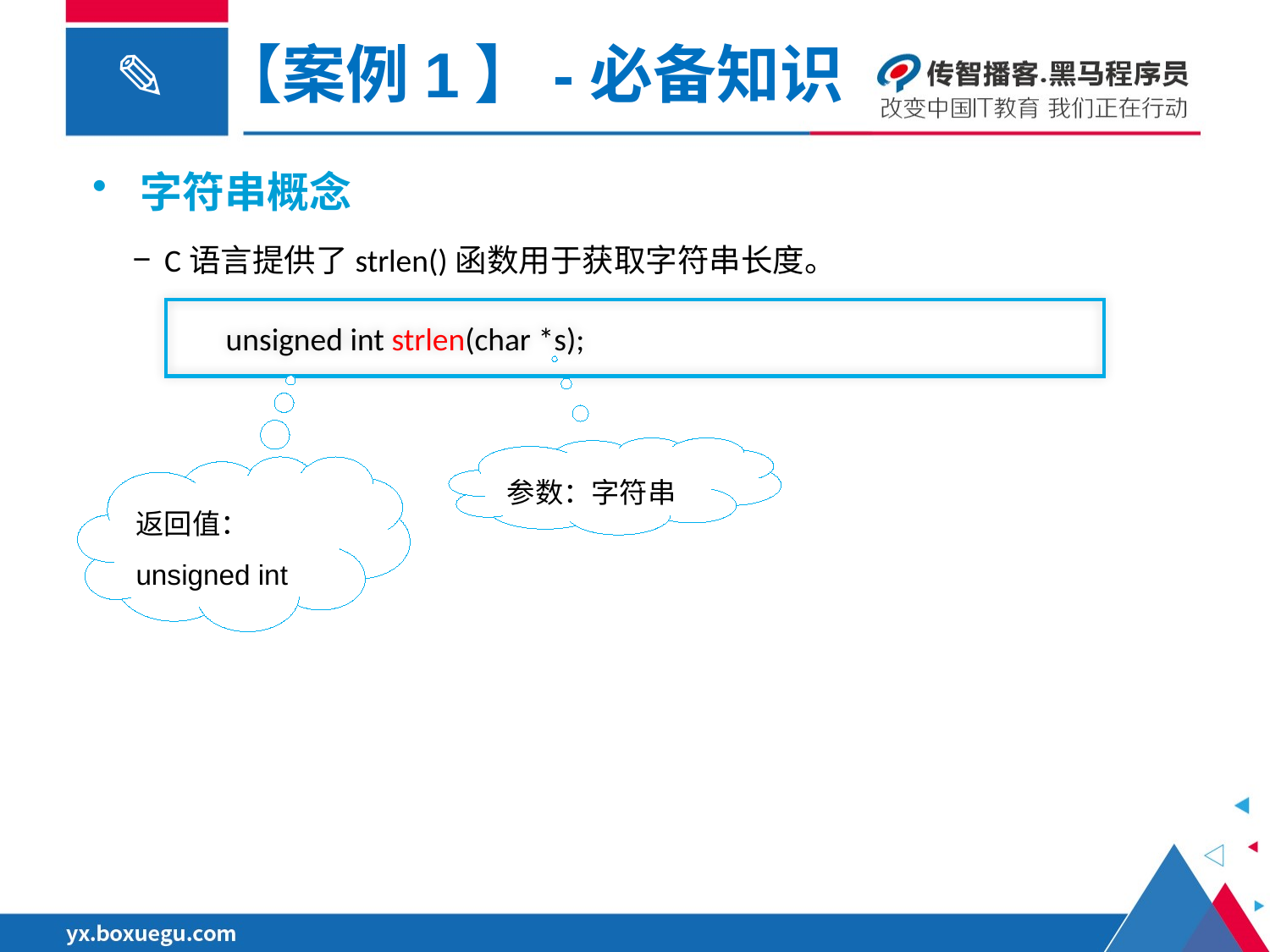

【案例1】-必备知识
字符串概念
C语言提供了strlen()函数用于获取字符串长度。
unsigned int strlen(char *s);
参数：字符串
返回值：unsigned int